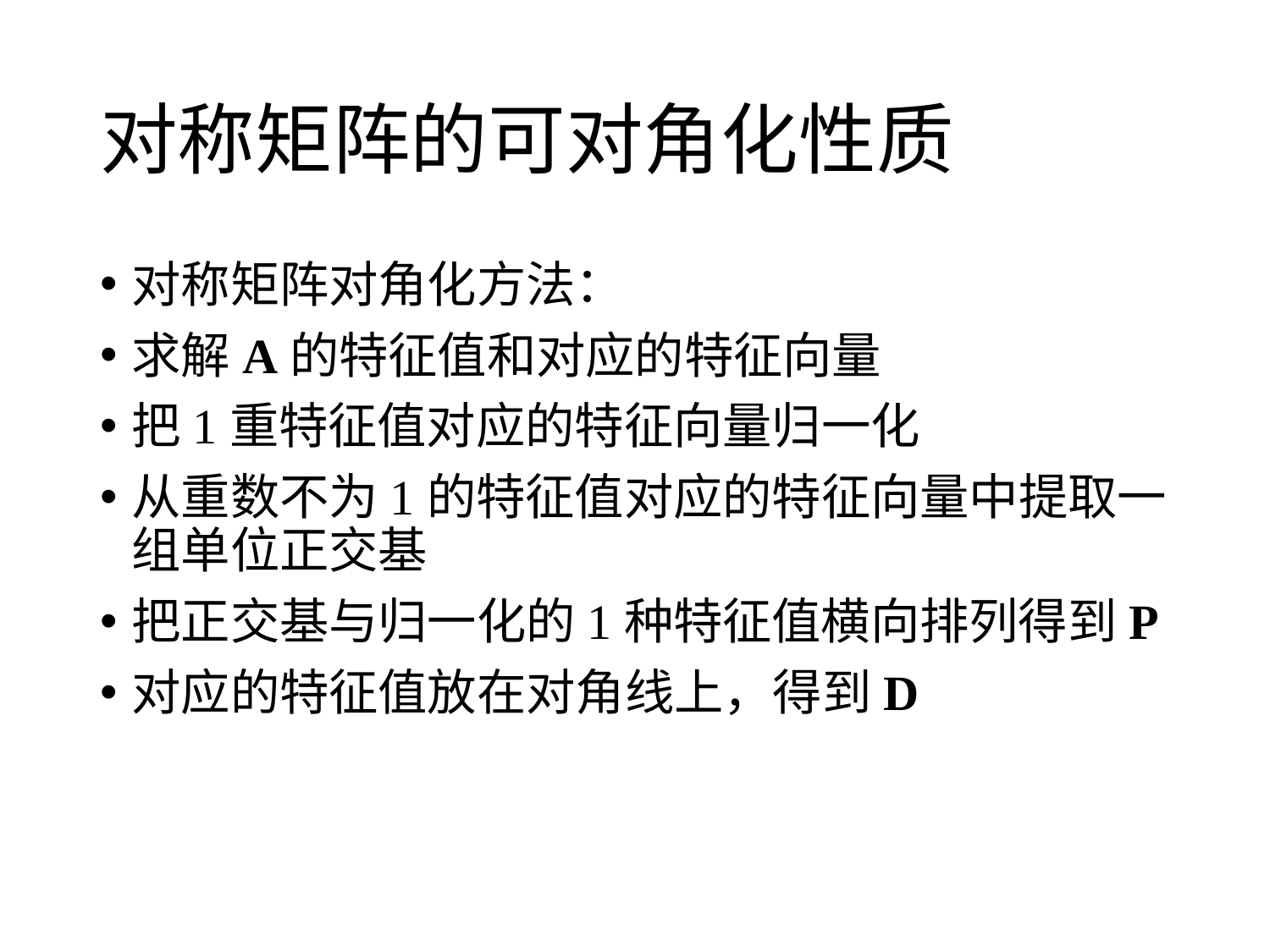

# 对称矩阵的可对角化性质
对称矩阵对角化方法：
求解A的特征值和对应的特征向量
把1重特征值对应的特征向量归一化
从重数不为1的特征值对应的特征向量中提取一组单位正交基
把正交基与归一化的1种特征值横向排列得到P
对应的特征值放在对角线上，得到D